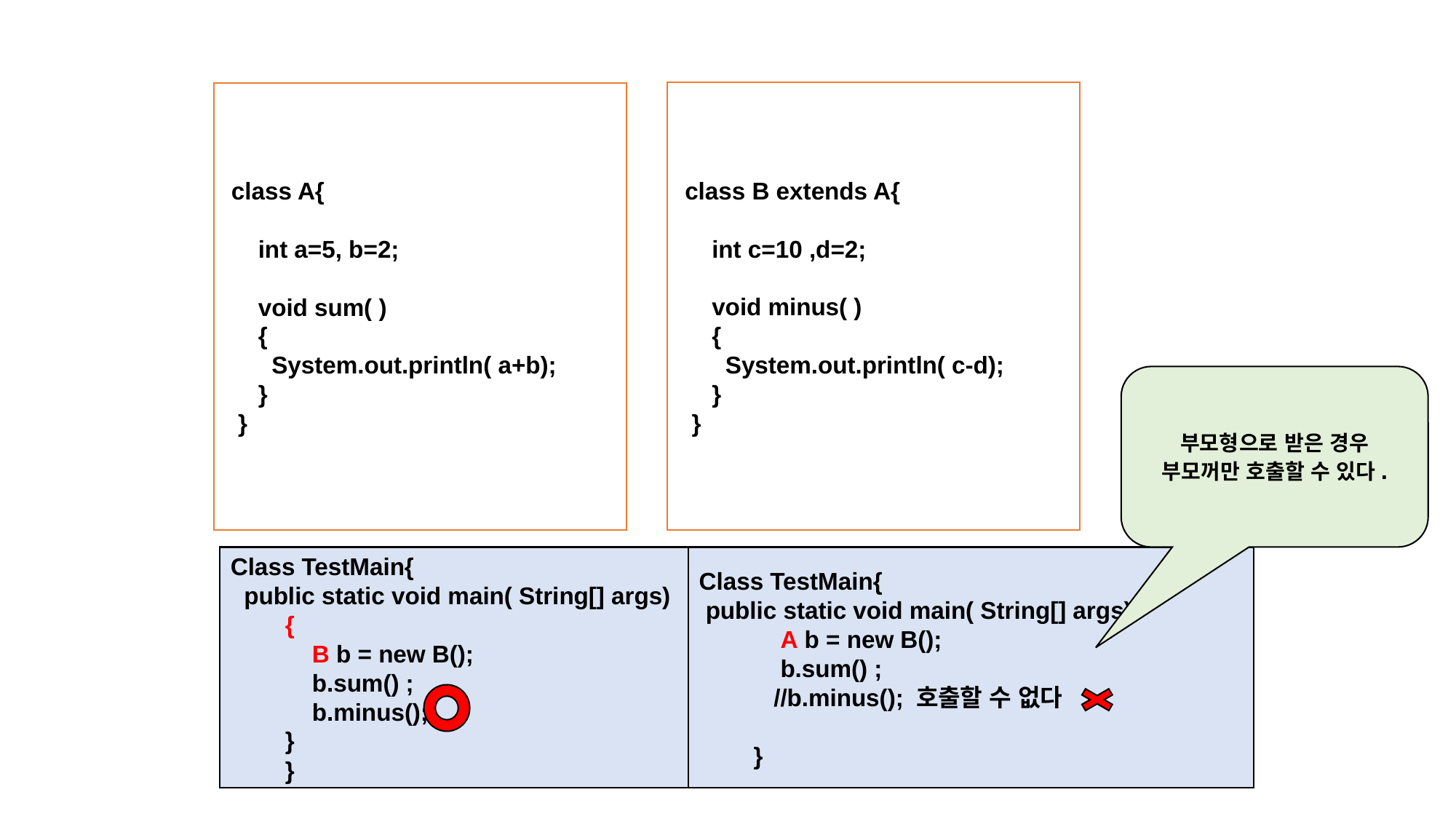

class B extends A{

     int c=10 ,d=2;

     void minus( )
     {
       System.out.println( c-d);
     }
  }
 class A{

     int a=5, b=2;

     void sum( )
     {
       System.out.println( a+b);
     }
  }
부모형으로 받은 경우 부모꺼만 호출할 수 있다.
Class TestMain{
  public static void main( String[] args)
{
    B b = new B();
    b.sum() ;
    b.minus();
}
}
Class TestMain{
 public static void main( String[] args)
    A b = new B();
    b.sum() ;
   //b.minus(); 호출할 수 없다

}